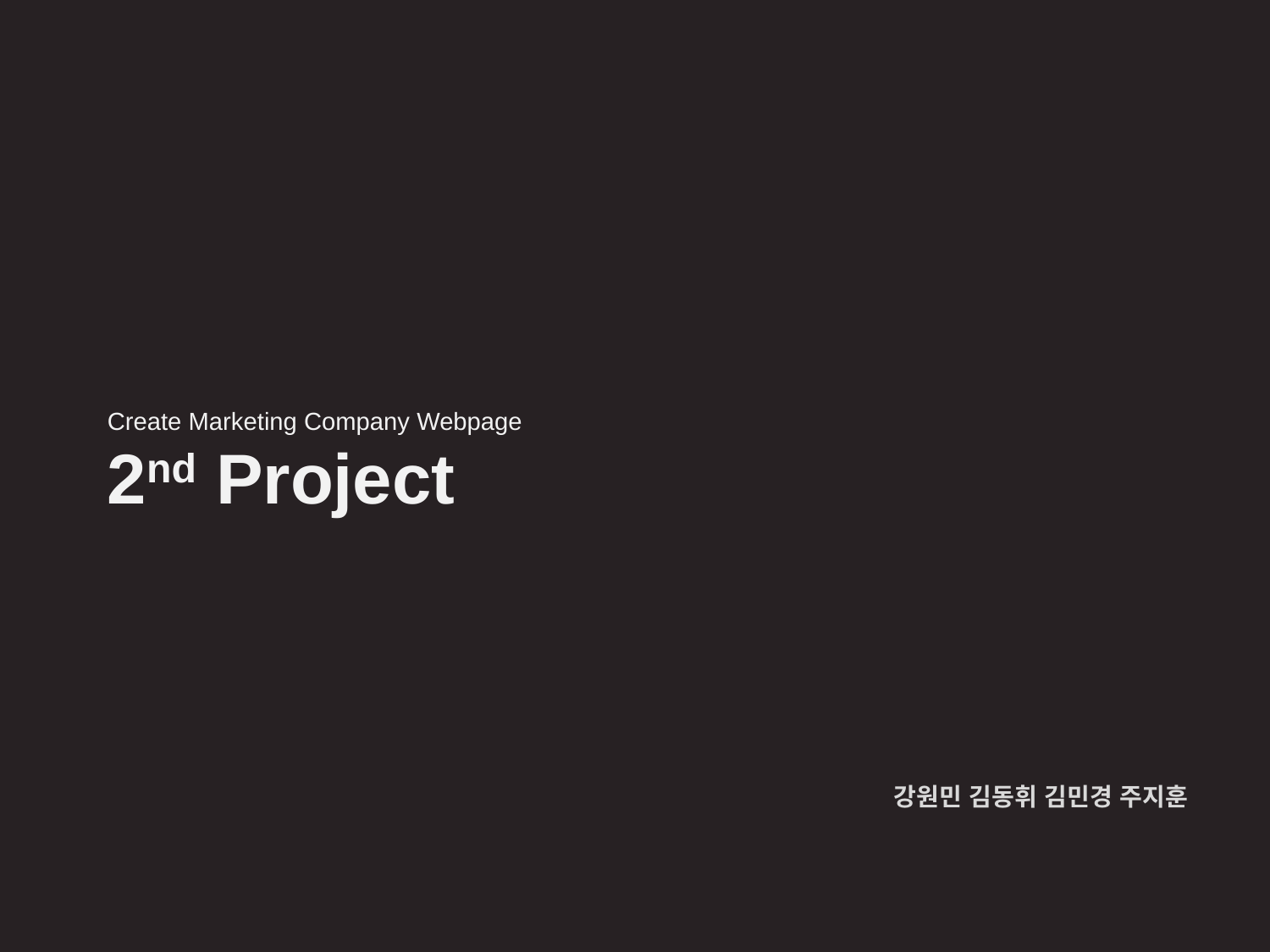

Create Marketing Company Webpage
2nd Project
강원민 김동휘 김민경 주지훈